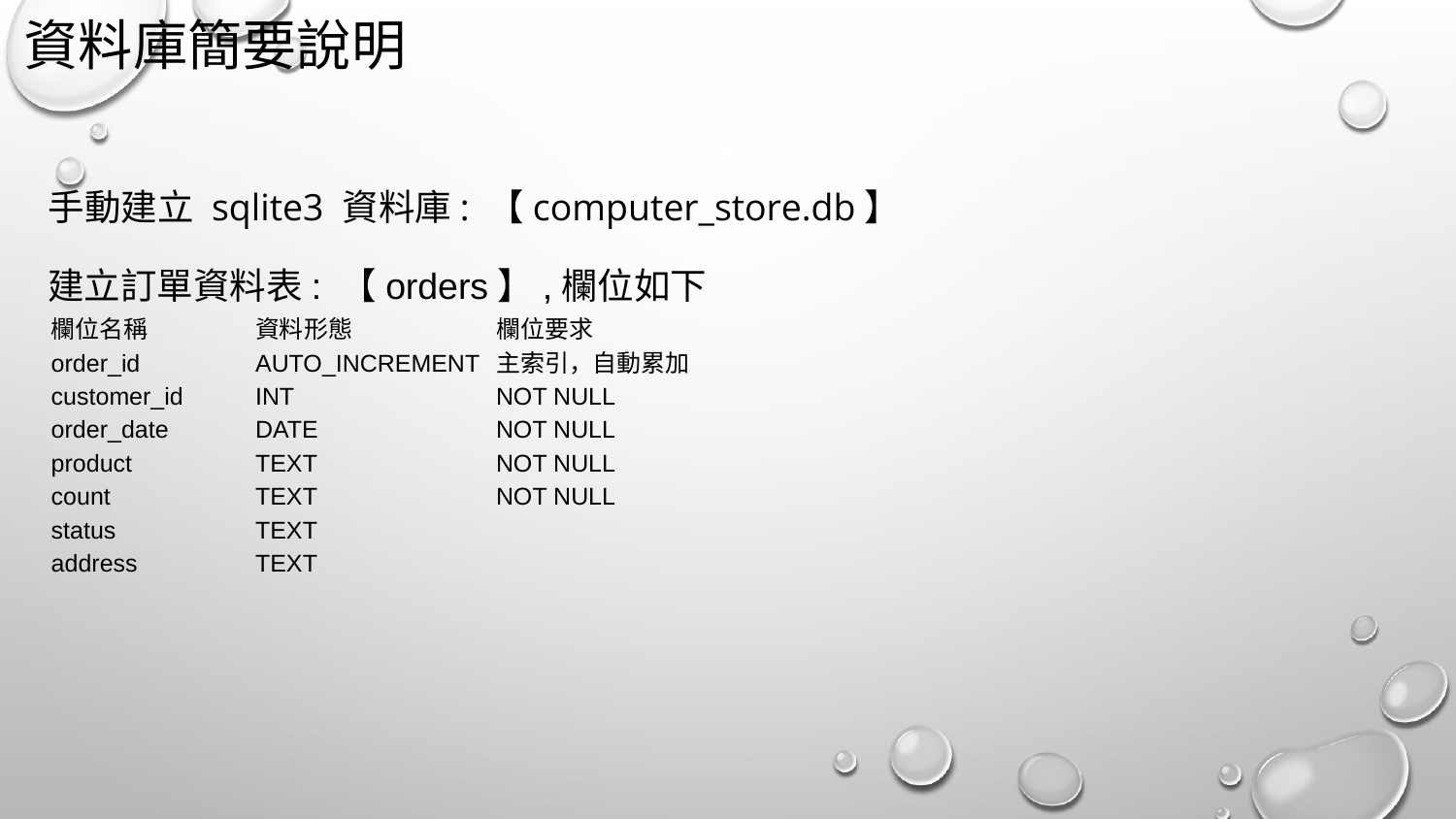

# 資料庫簡要說明
手動建立 sqlite3 資料庫: 【computer_store.db】

建立訂單資料表: 【orders】,欄位如下
| 欄位名稱 | 資料形態 | 欄位要求 |
| --- | --- | --- |
| order\_id | AUTO\_INCREMENT | 主索引，自動累加 |
| customer\_id | INT | NOT NULL |
| order\_date | DATE | NOT NULL |
| product | TEXT | NOT NULL |
| count | TEXT | NOT NULL |
| status | TEXT |  |
| address | TEXT |  |